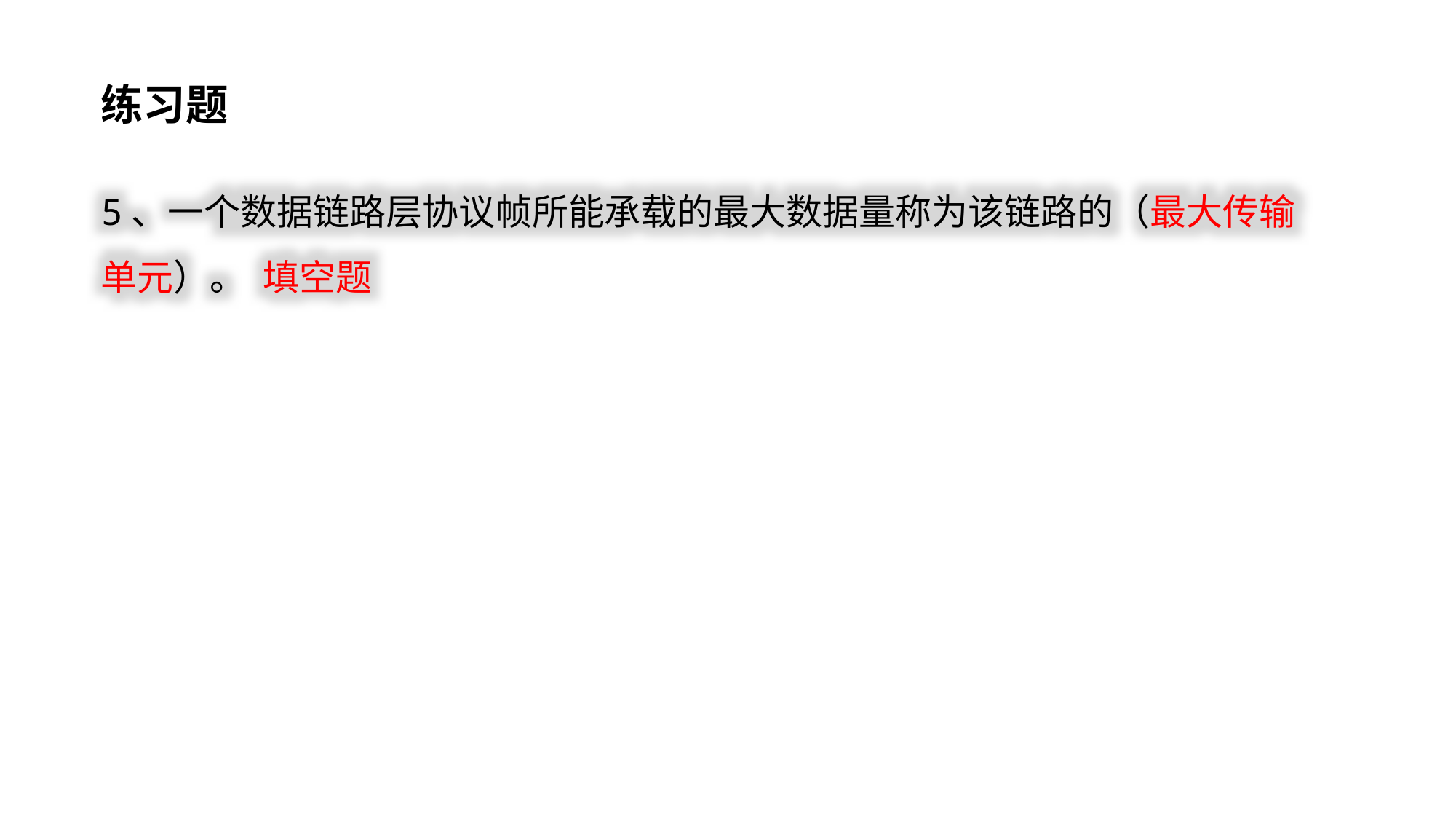

练习题
5、一个数据链路层协议帧所能承载的最大数据量称为该链路的（最大传输单元）。  填空题